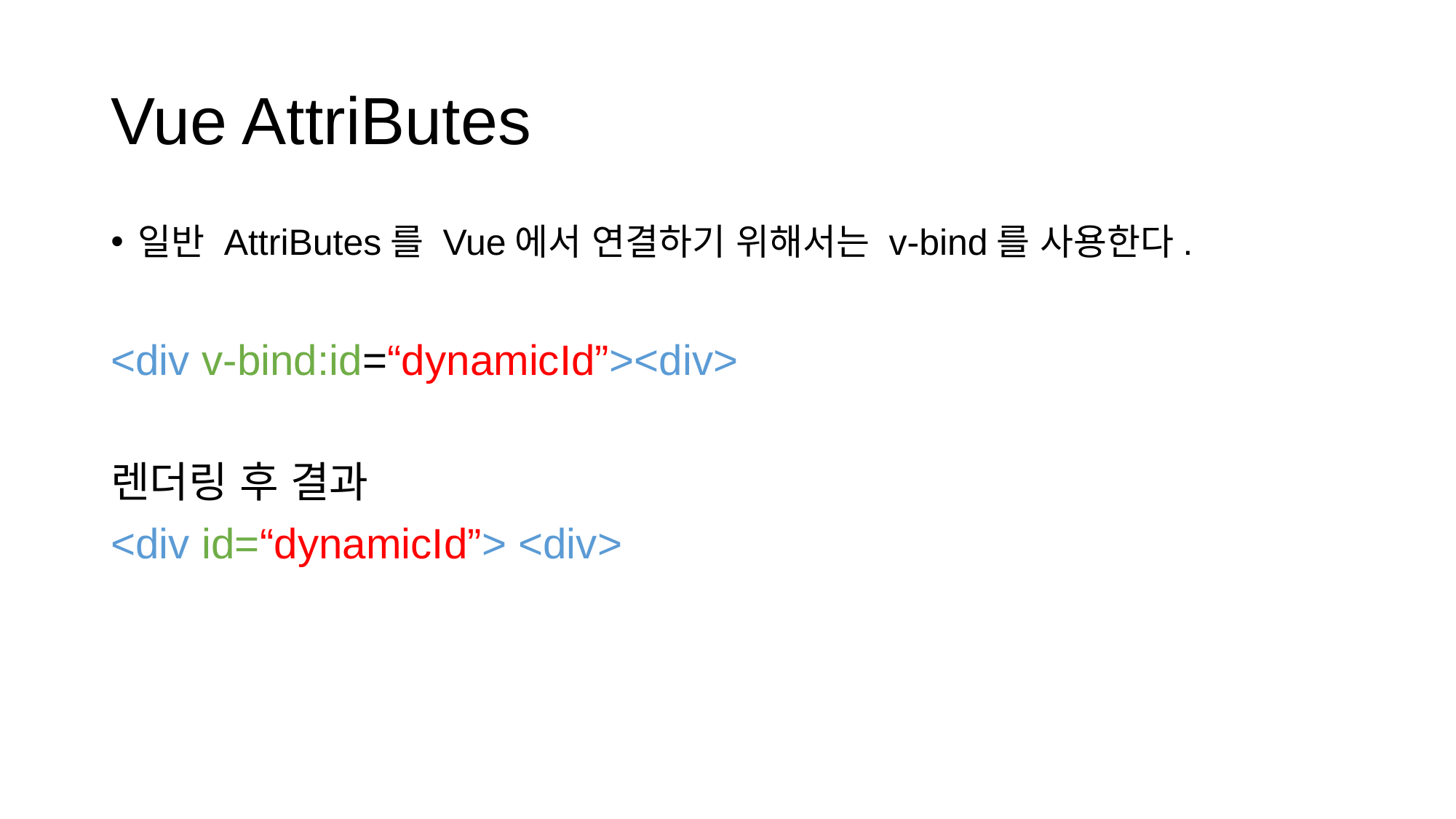

# Vue AttriButes
일반 AttriButes를 Vue에서 연결하기 위해서는 v-bind를 사용한다.

<div v-bind:id=“dynamicId”><div>

렌더링 후 결과
<div id=“dynamicId”> <div>